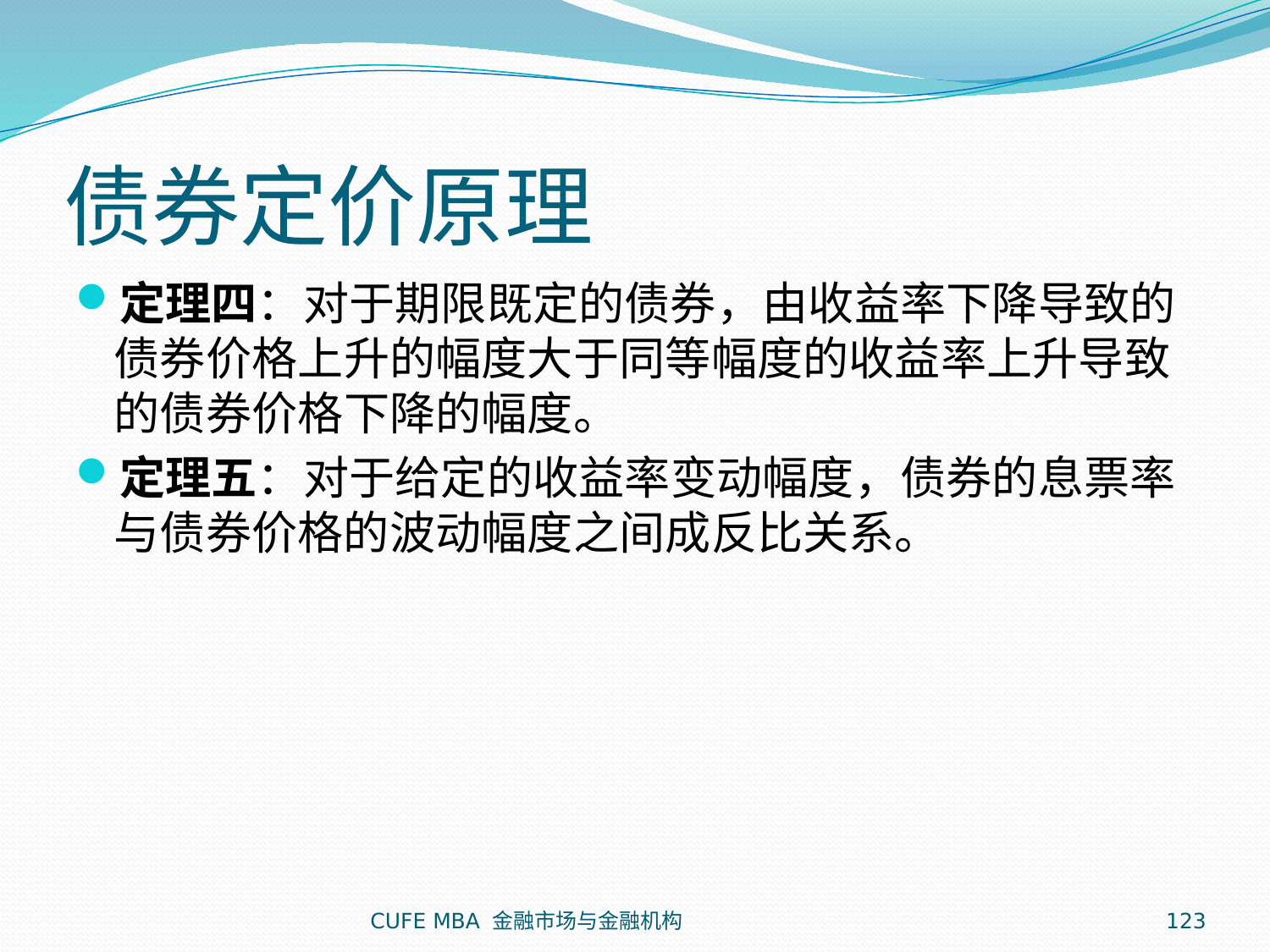

# 债券定价原理
定理四：对于期限既定的债券，由收益率下降导致的债券价格上升的幅度大于同等幅度的收益率上升导致的债券价格下降的幅度。
定理五：对于给定的收益率变动幅度，债券的息票率与债券价格的波动幅度之间成反比关系。
CUFE MBA 金融市场与金融机构
123